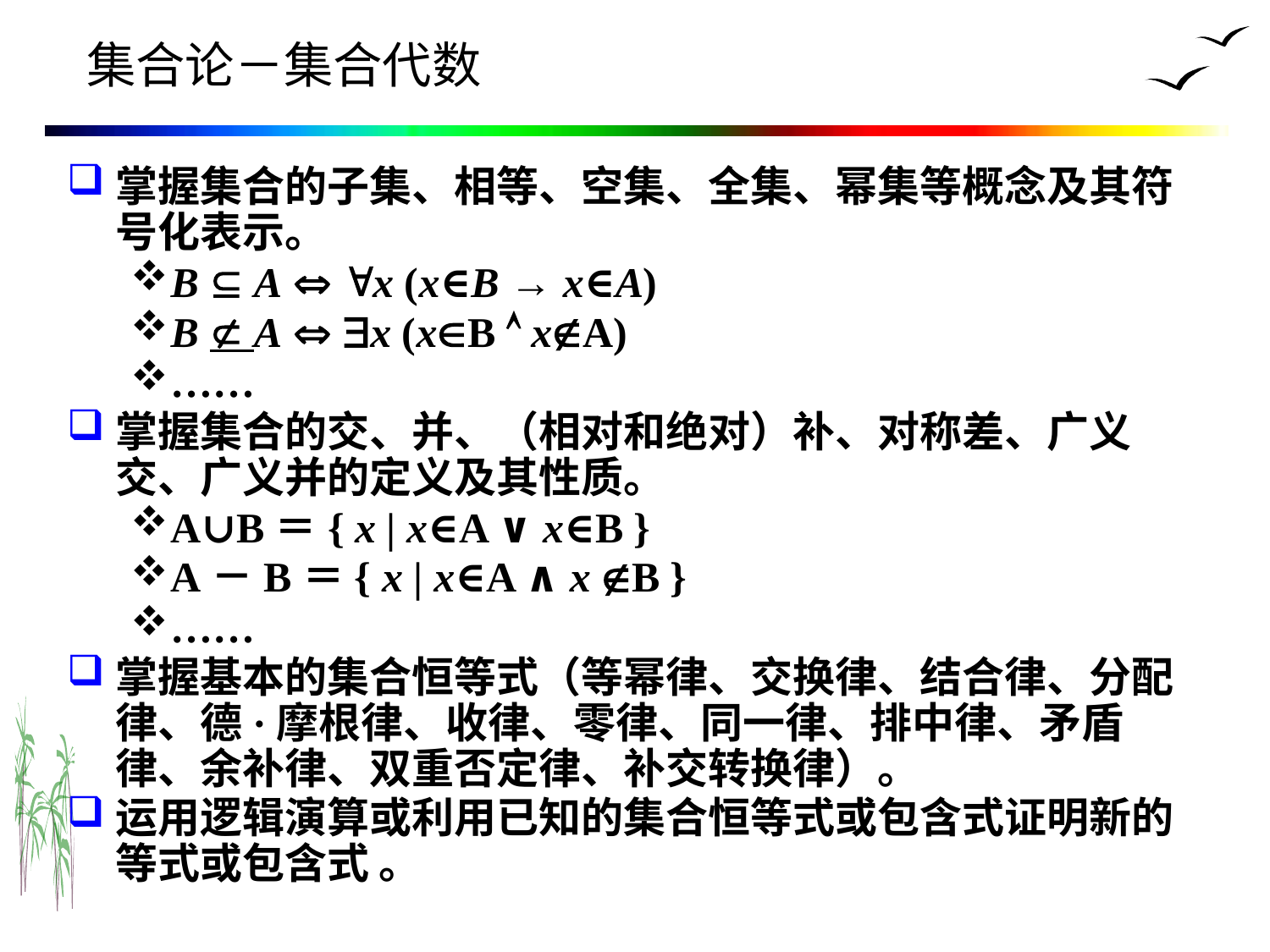

# 集合论－集合代数
掌握集合的子集、相等、空集、全集、幂集等概念及其符号化表示。
B ⊆ A ⇔ ∀x (x∈B → x∈A)
B ⊄ A ⇔ ∃x (x∈B ∧ x∉A)
……
掌握集合的交、并、（相对和绝对）补、对称差、广义交、广义并的定义及其性质。
A∪B＝{ x | x∈A ∨ x∈B }
A－B＝{ x | x∈A ∧ x ∉B }
……
掌握基本的集合恒等式（等幂律、交换律、结合律、分配律、德·摩根律、收律、零律、同一律、排中律、矛盾律、余补律、双重否定律、补交转换律）。
运用逻辑演算或利用已知的集合恒等式或包含式证明新的等式或包含式 。